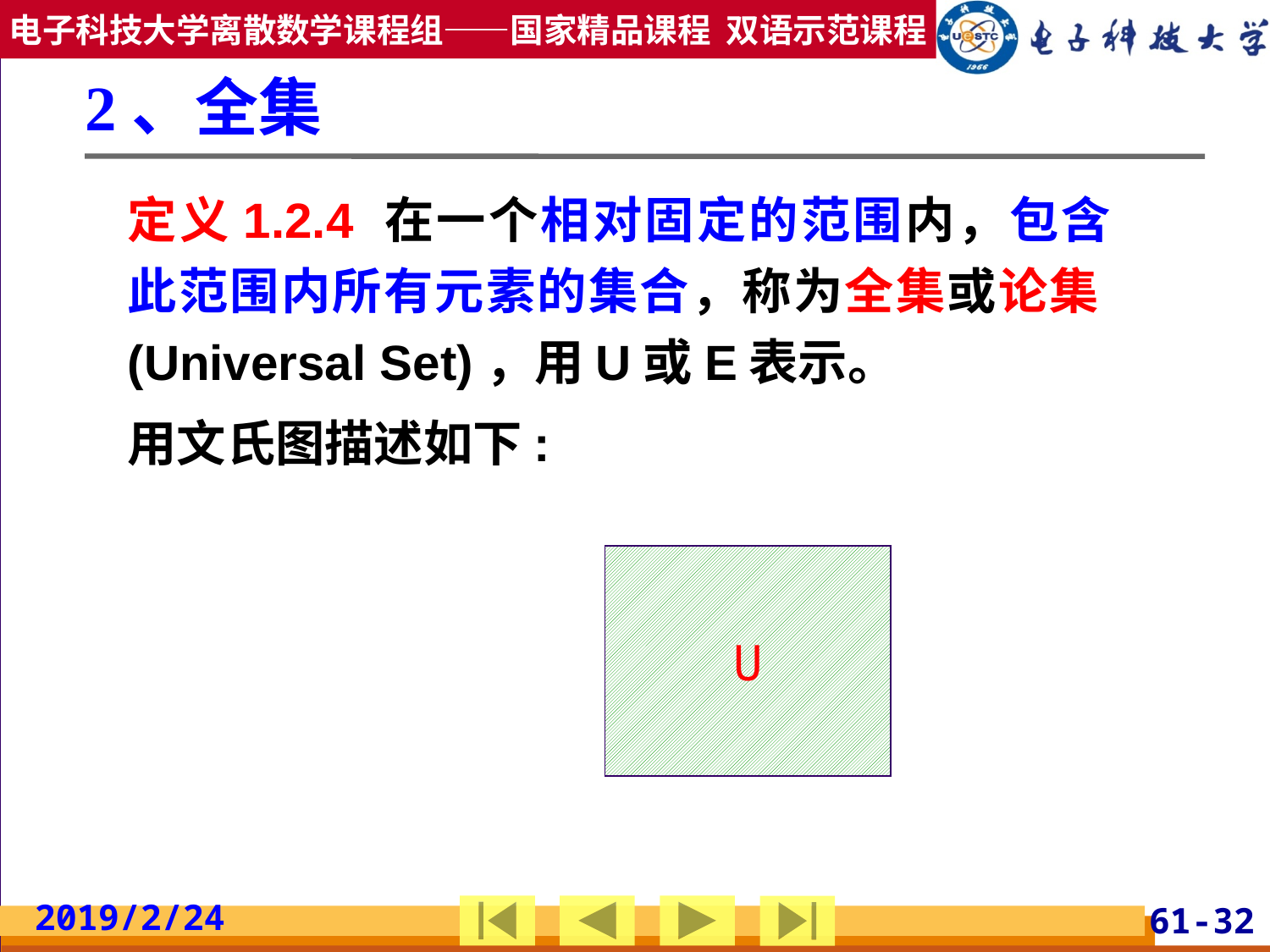

# 2、全集
定义1.2.4 在一个相对固定的范围内，包含此范围内所有元素的集合，称为全集或论集(Universal Set)，用U或E表示。
用文氏图描述如下:
U
2019/2/24